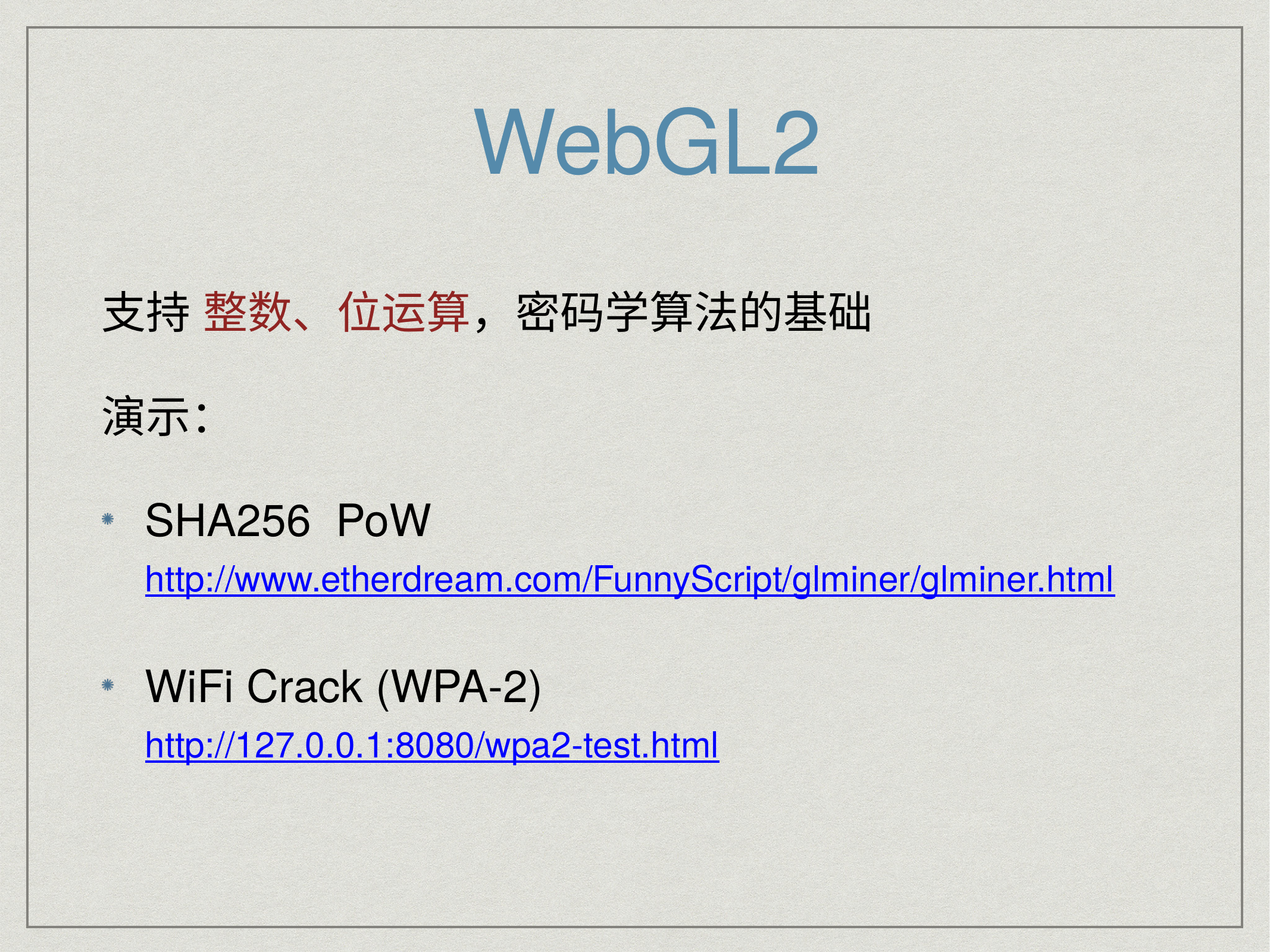

# WebGL2
支持 整数、位运算，密码学算法的基础
演示：
SHA256  PoW
http://www.etherdream.com/FunnyScript/glminer/glminer.html
WiFi Crack (WPA-2)
http://127.0.0.1:8080/wpa2-test.html